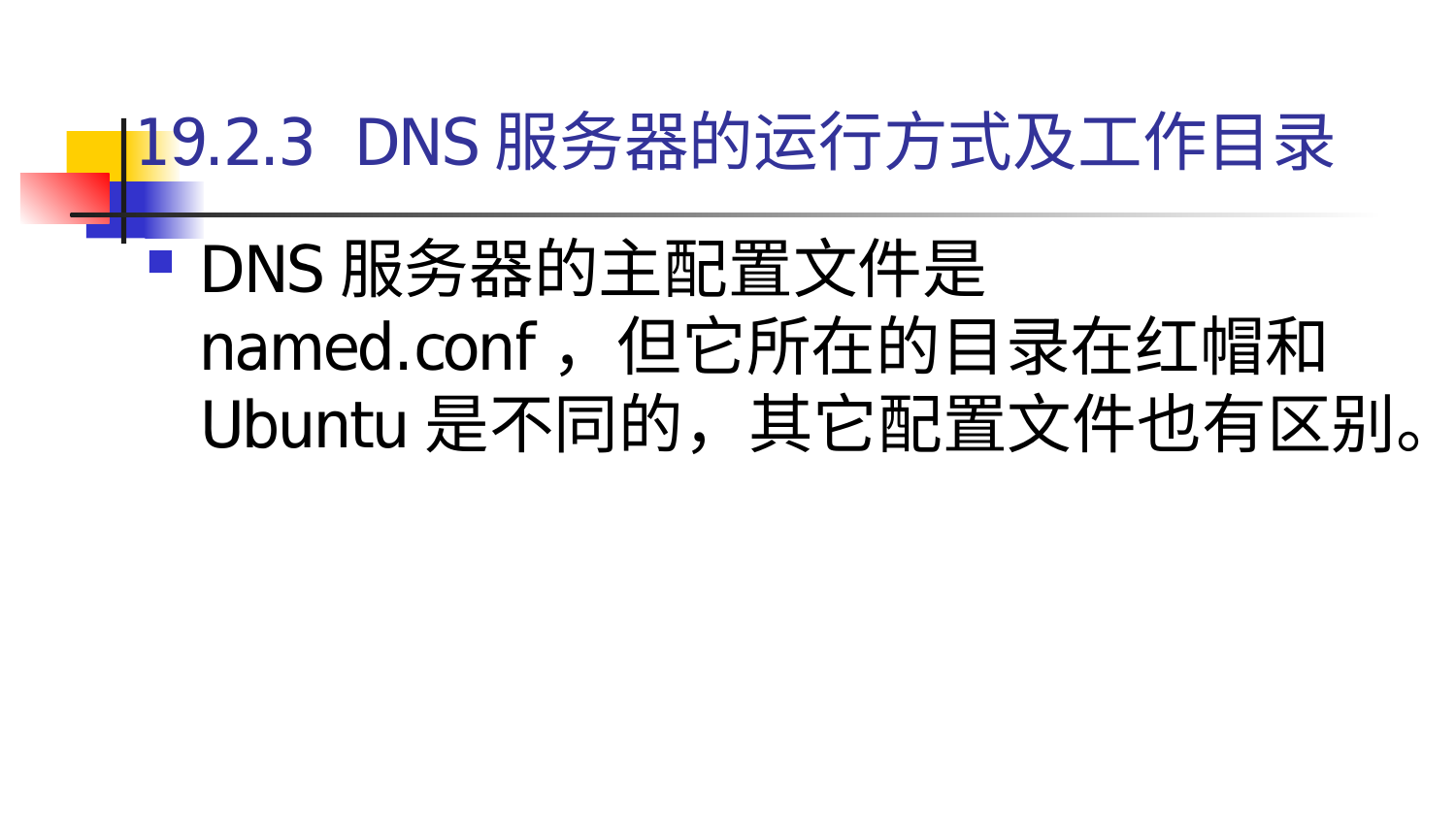

# 19.2.3  DNS服务器的运行方式及工作目录
DNS服务器的主配置文件是named.conf，但它所在的目录在红帽和Ubuntu是不同的，其它配置文件也有区别。